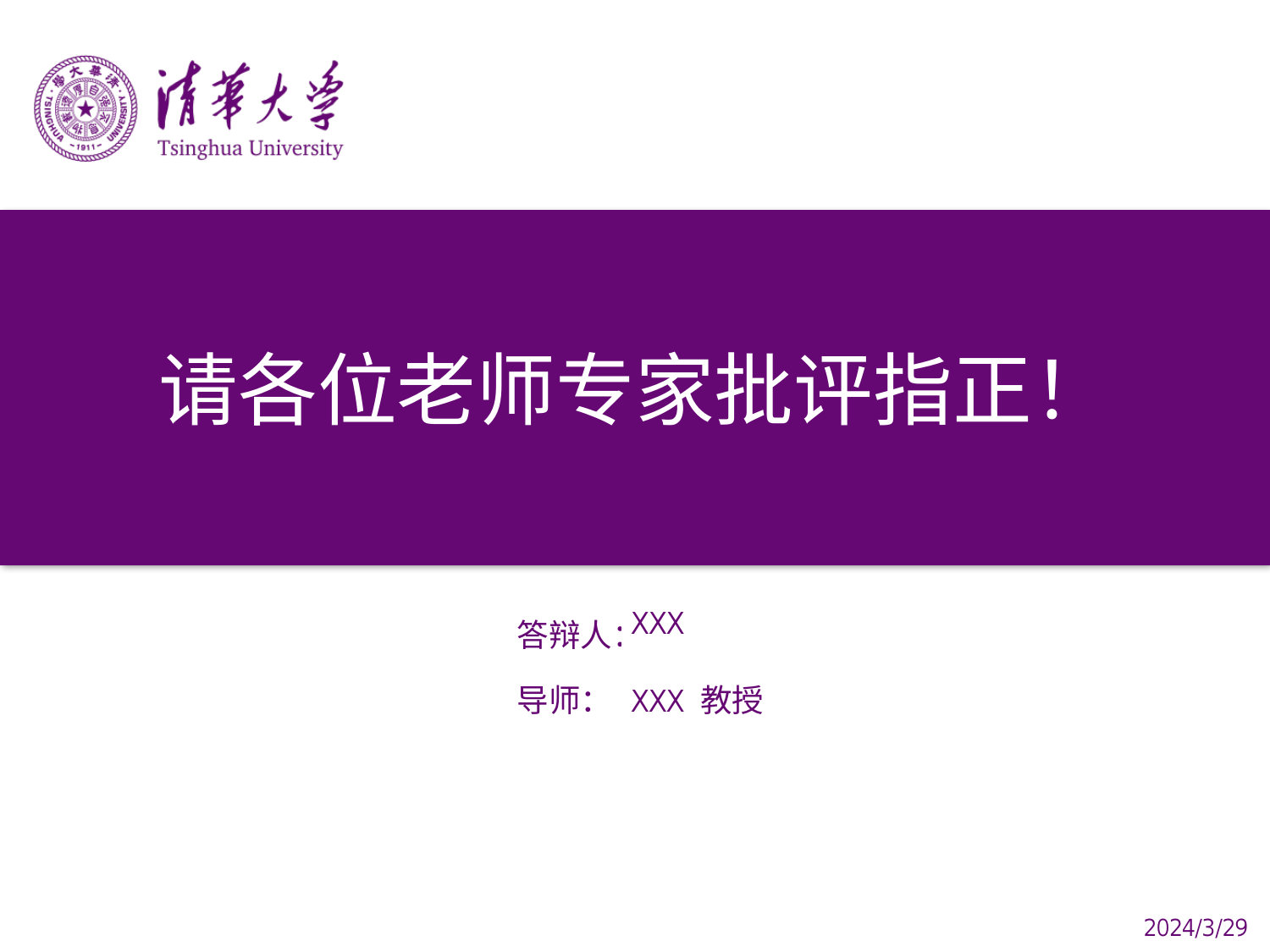

# 请各位老师专家批评指正！
| 答辩人： | XXX |
| --- | --- |
| 导师： | XXX 教授 |